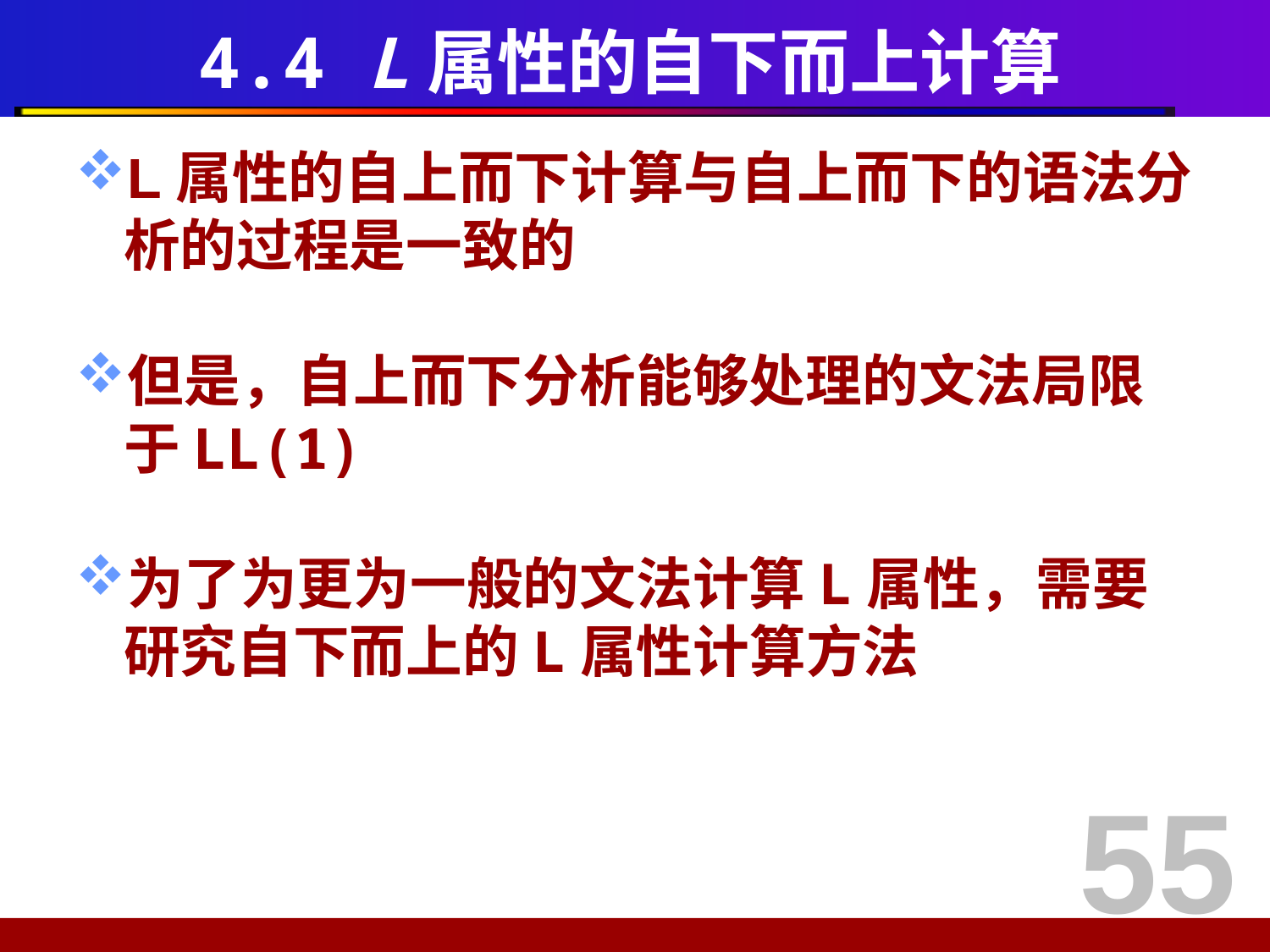

# 4.4 L属性的自下而上计算
L属性的自上而下计算与自上而下的语法分析的过程是一致的

但是，自上而下分析能够处理的文法局限于LL(1)

为了为更为一般的文法计算L属性，需要研究自下而上的L属性计算方法

55